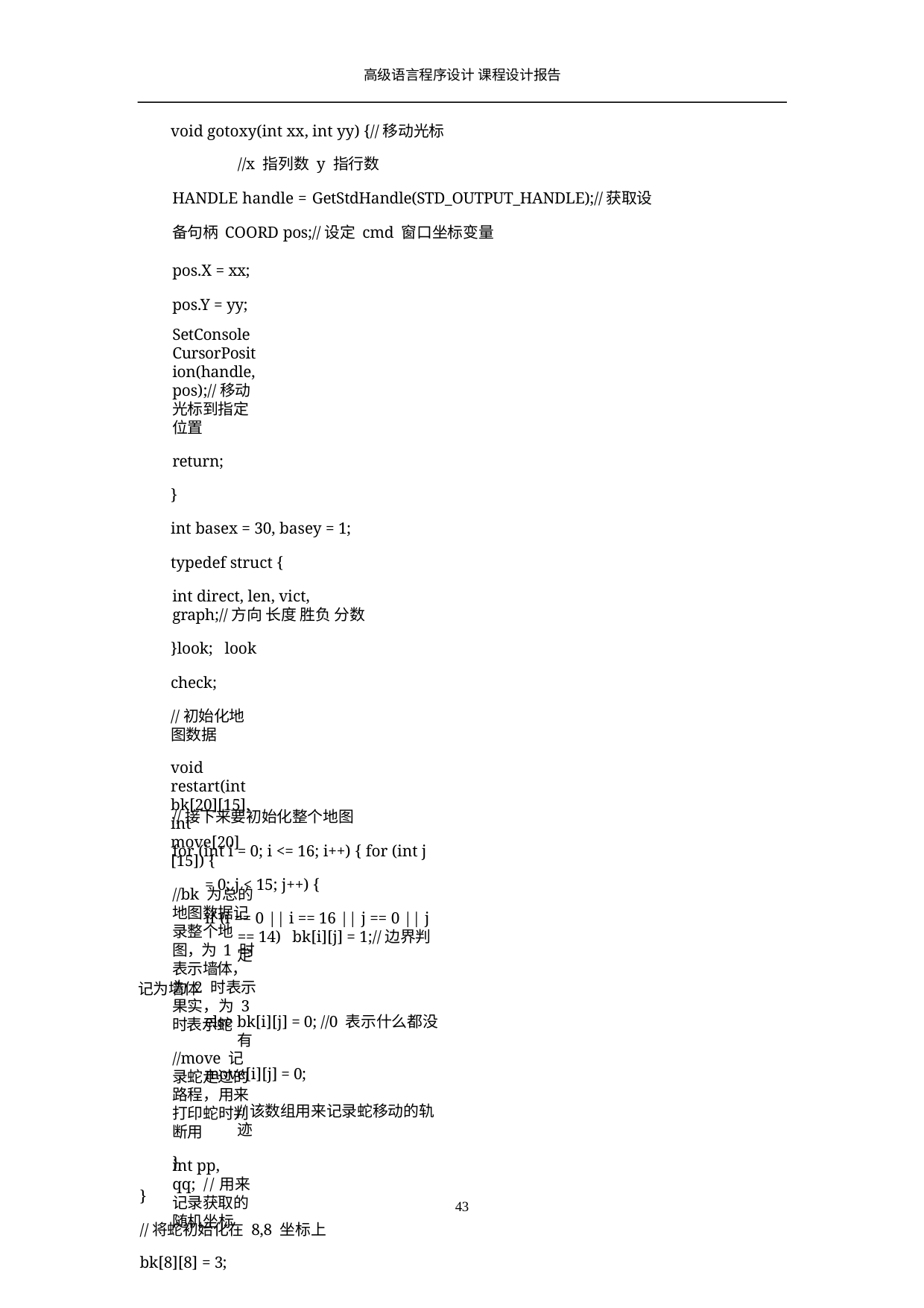

高级语言程序设计 课程设计报告

void gotoxy(int xx, int yy) {//移动光标

//x 指列数 y 指行数
HANDLE handle = GetStdHandle(STD_OUTPUT_HANDLE);//获取设备句柄 COORD pos;//设定 cmd 窗口坐标变量
pos.X = xx; pos.Y = yy;
SetConsoleCursorPosition(handle, pos);//移动光标到指定位置

return;

}
int basex = 30, basey = 1; typedef struct {

int direct, len, vict, graph;//方向 长度 胜负 分数
}look; look check;

//初始化地图数据

void restart(int bk[20][15], int move[20][15]) {

//bk 为总的地图数据记录整个地图，为 1 时表示墙体，为 2 时表示果实，为 3 时表示蛇

//move 记录蛇走过的路程，用来打印蛇时判断用

int pp, qq; //用来记录获取的随机坐标
//接下来要初始化整个地图
for (int i = 0; i <= 16; i++) { for (int j = 0; j < 15; j++) {

if (i == 0 || i == 16 || j == 0 || j == 14) bk[i][j] = 1;//边界判定

记为墙体

else bk[i][j] = 0; //0 表示什么都没有

move[i][j] = 0;	//该数组用来记录蛇移动的轨迹

}

}

//将蛇初始化在 8,8 坐标上

bk[8][8] = 3;
43